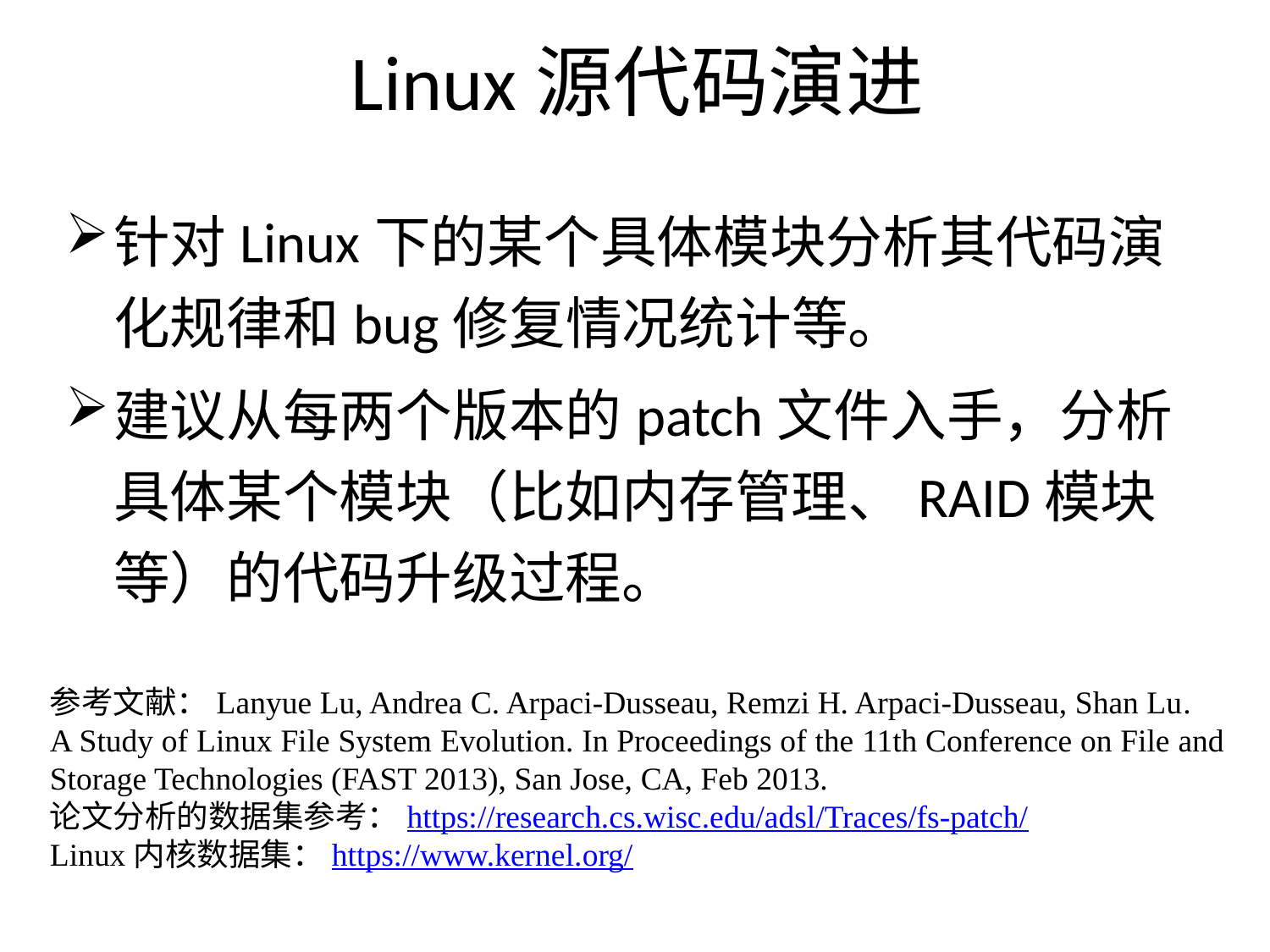

# Linux源代码演进
针对Linux下的某个具体模块分析其代码演化规律和bug修复情况统计等。
建议从每两个版本的patch文件入手，分析具体某个模块（比如内存管理、RAID模块等）的代码升级过程。
参考文献：Lanyue Lu, Andrea C. Arpaci-Dusseau, Remzi H. Arpaci-Dusseau, Shan Lu.
A Study of Linux File System Evolution. In Proceedings of the 11th Conference on File and Storage Technologies (FAST 2013), San Jose, CA, Feb 2013.
论文分析的数据集参考：https://research.cs.wisc.edu/adsl/Traces/fs-patch/
Linux内核数据集：https://www.kernel.org/